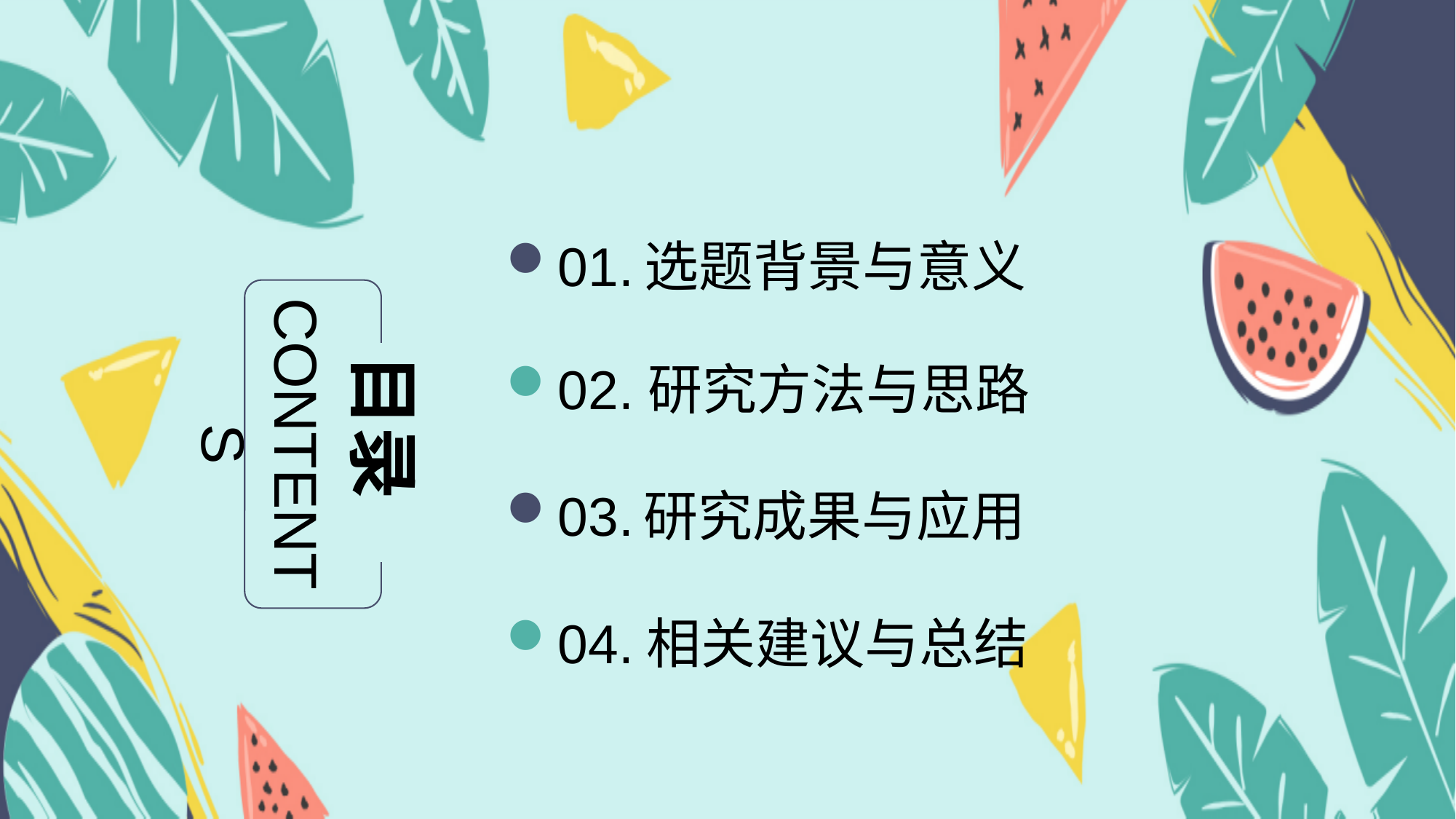

01.
选题背景与意义

目录
02.
研究方法与思路
CONTENTS
03.
研究成果与应用
04.
相关建议与总结